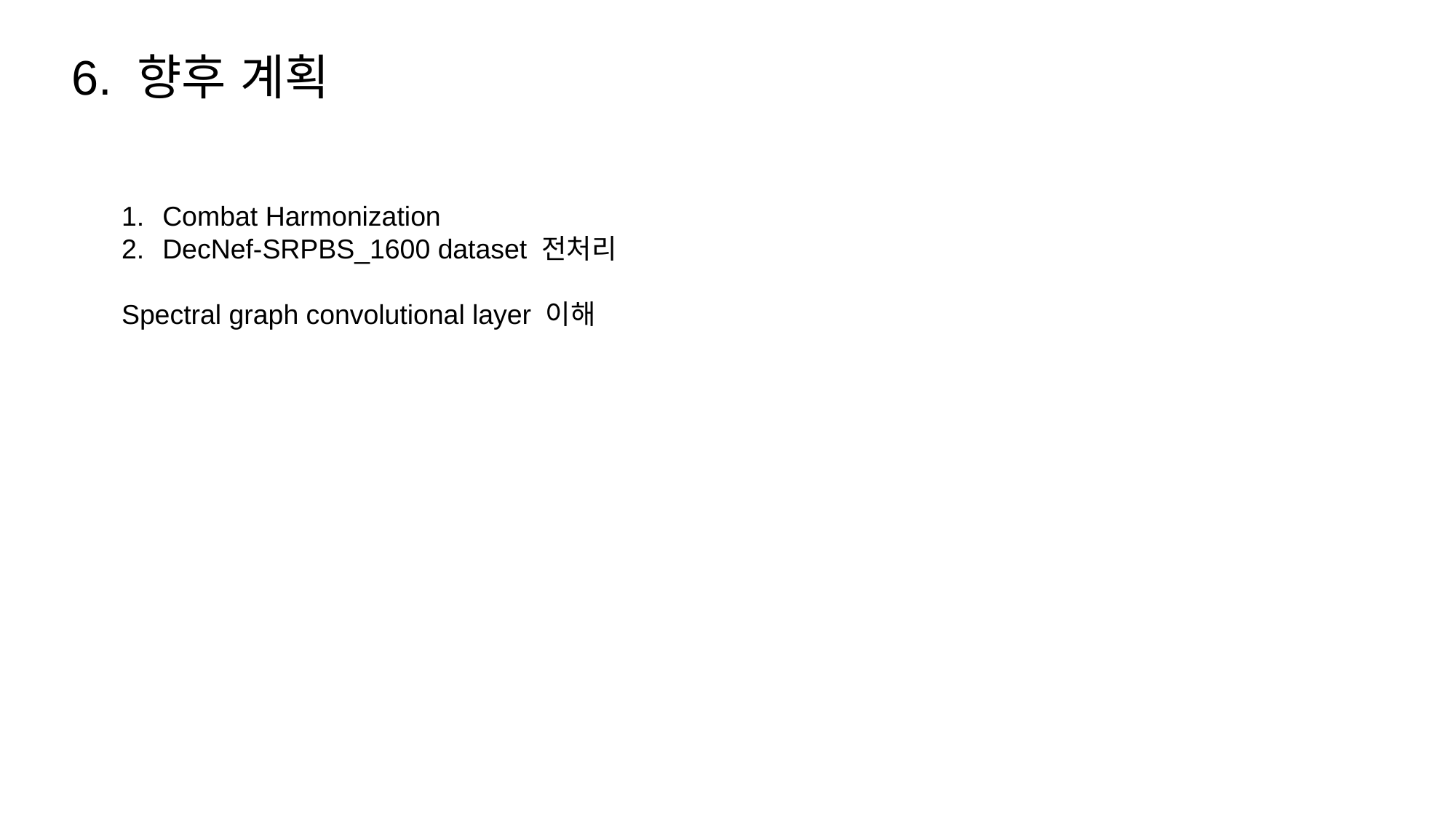

6. 향후 계획
Combat Harmonization
DecNef-SRPBS_1600 dataset 전처리

Spectral graph convolutional layer 이해